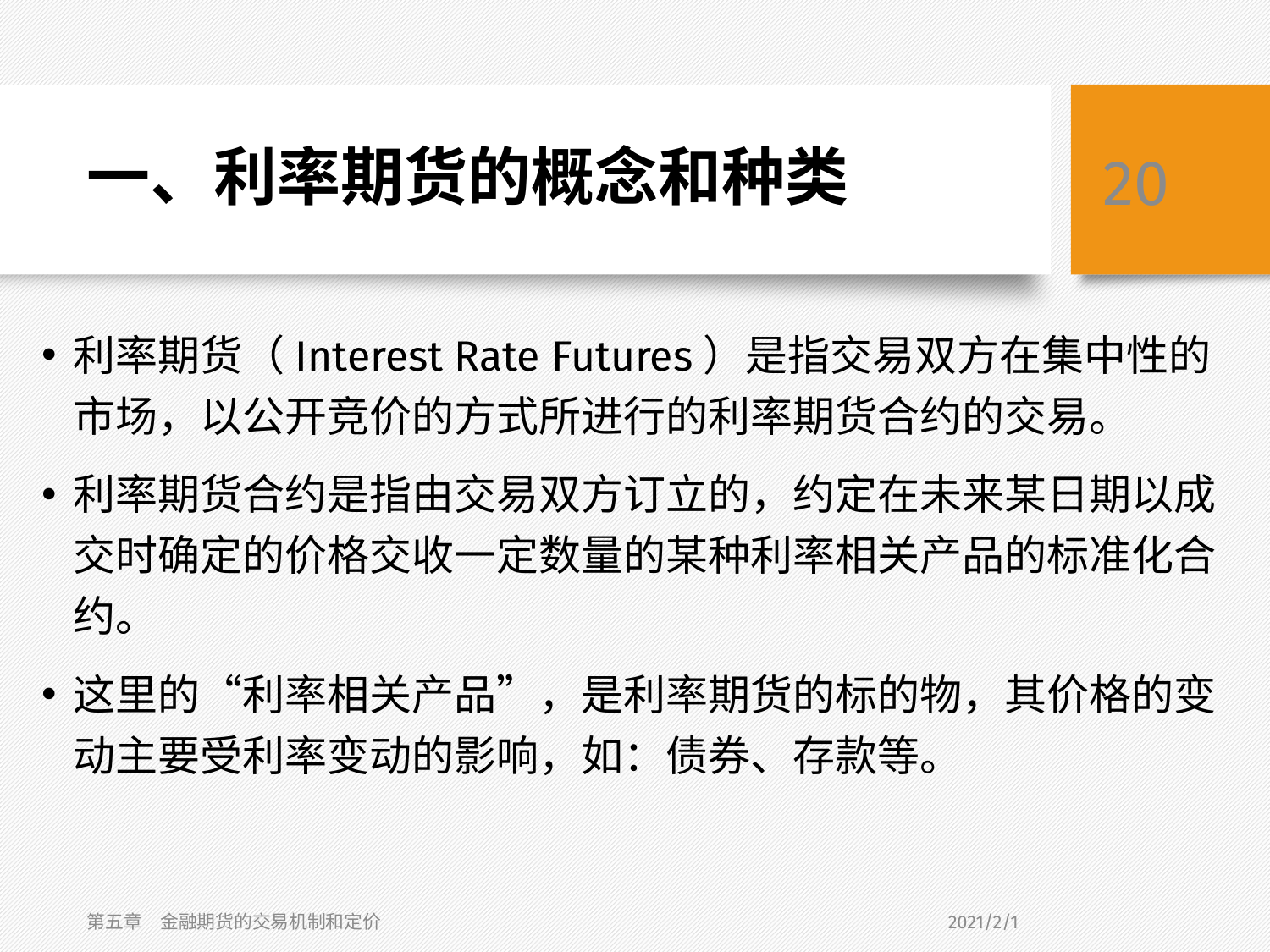

# 一、利率期货的概念和种类
20
利率期货（Interest Rate Futures）是指交易双方在集中性的市场，以公开竞价的方式所进行的利率期货合约的交易。
利率期货合约是指由交易双方订立的，约定在未来某日期以成交时确定的价格交收一定数量的某种利率相关产品的标准化合约。
这里的“利率相关产品”，是利率期货的标的物，其价格的变动主要受利率变动的影响，如：债券、存款等。
2021/2/1
第五章　金融期货的交易机制和定价